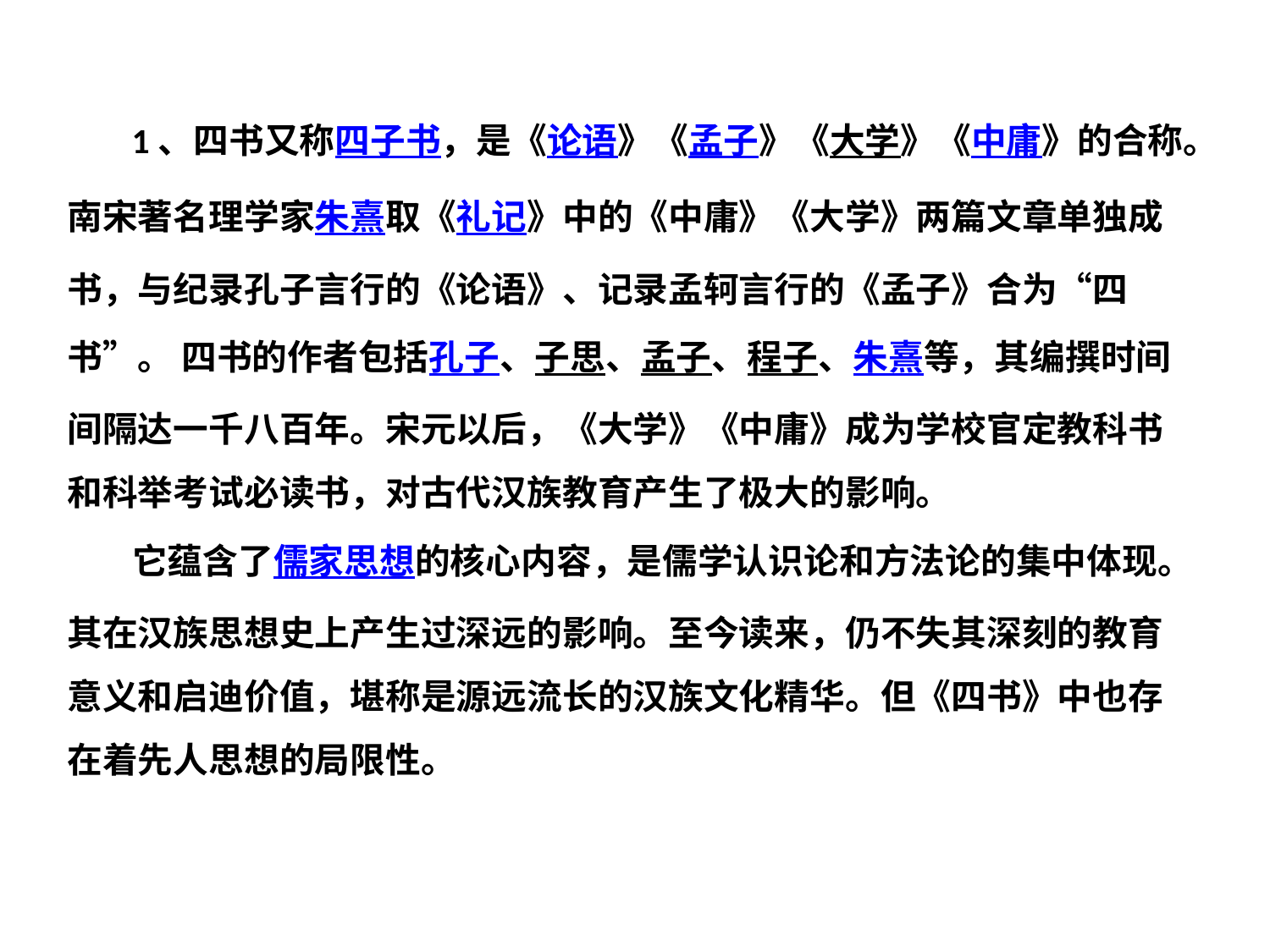

1、四书又称四子书，是《论语》《孟子》《大学》《中庸》的合称。南宋著名理学家朱熹取《礼记》中的《中庸》《大学》两篇文章单独成书，与纪录孔子言行的《论语》、记录孟轲言行的《孟子》合为“四书”。 四书的作者包括孔子、子思、孟子、程子、朱熹等，其编撰时间间隔达一千八百年。宋元以后，《大学》《中庸》成为学校官定教科书和科举考试必读书，对古代汉族教育产生了极大的影响。
       它蕴含了儒家思想的核心内容，是儒学认识论和方法论的集中体现。其在汉族思想史上产生过深远的影响。至今读来，仍不失其深刻的教育意义和启迪价值，堪称是源远流长的汉族文化精华。但《四书》中也存在着先人思想的局限性。